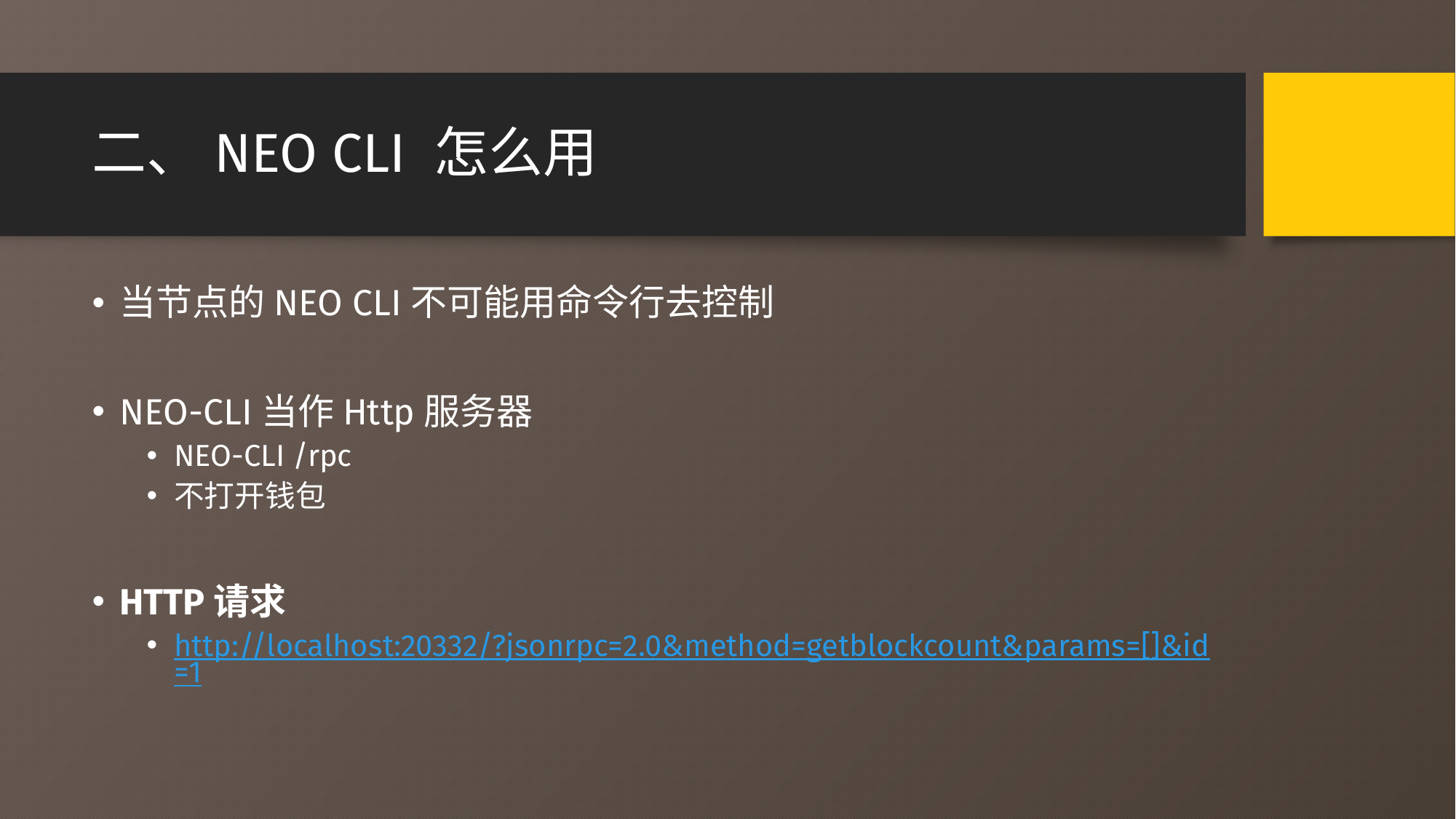

# 二、NEO CLI 怎么用
当节点的NEO CLI不可能用命令行去控制

NEO-CLI当作Http服务器
NEO-CLI /rpc
不打开钱包

HTTP请求
http://localhost:20332/?jsonrpc=2.0&method=getblockcount&params=[]&id=1